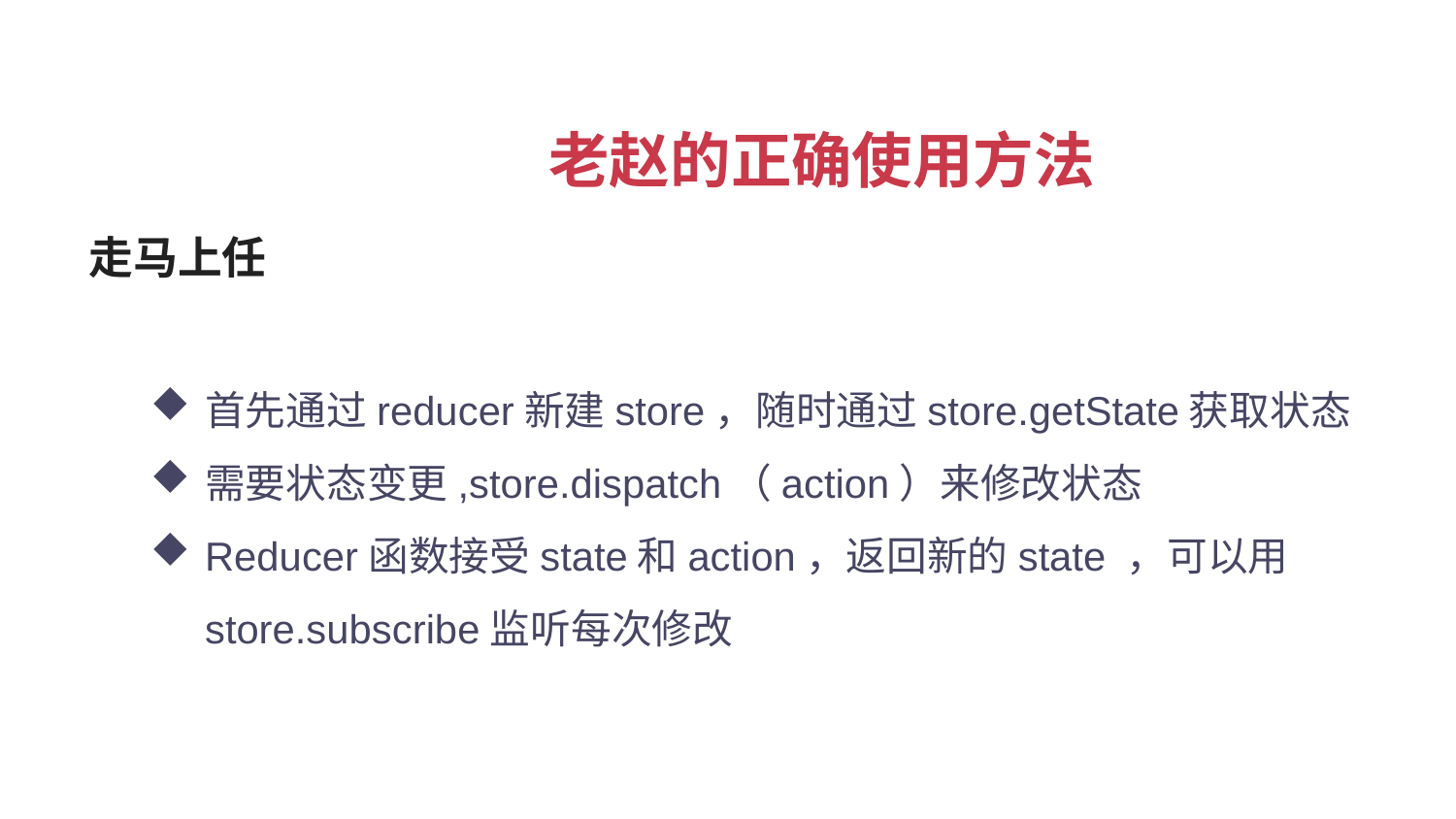

老赵的正确使用方法
走马上任
首先通过reducer新建store，随时通过store.getState获取状态
需要状态变更,store.dispatch（action）来修改状态
Reducer函数接受state和action，返回新的state ，可以用store.subscribe监听每次修改